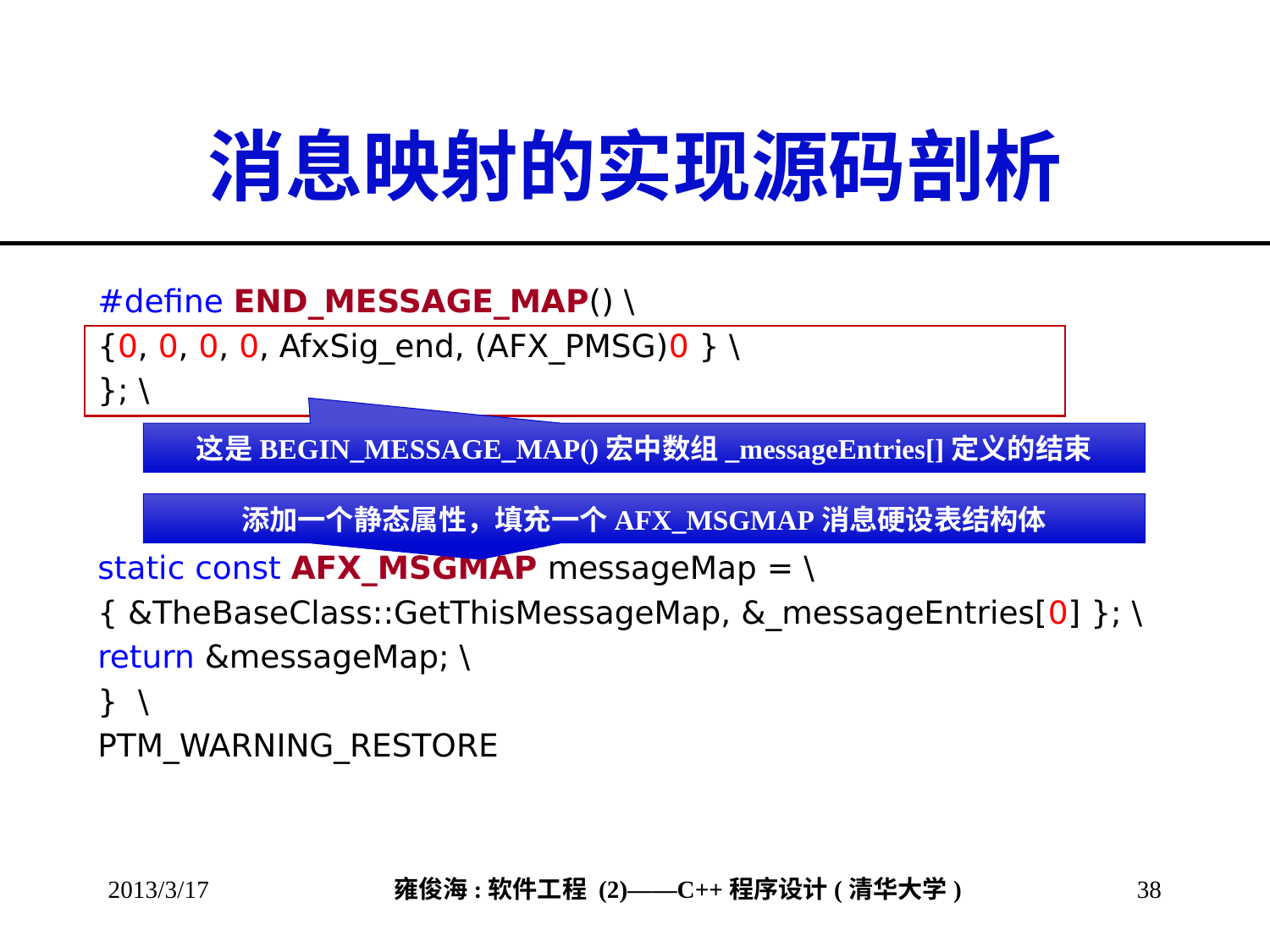

# 消息映射的实现源码剖析
#define END_MESSAGE_MAP() \
{0, 0, 0, 0, AfxSig_end, (AFX_PMSG)0 } \
}; \

static const AFX_MSGMAP messageMap = \
{ &TheBaseClass::GetThisMessageMap, &_messageEntries[0] }; \
return &messageMap; \
}  \
PTM_WARNING_RESTORE

这是BEGIN_MESSAGE_MAP()宏中数组_messageEntries[]定义的结束
添加一个静态属性，填充一个AFX_MSGMAP消息硬设表结构体
2013/3/17
38